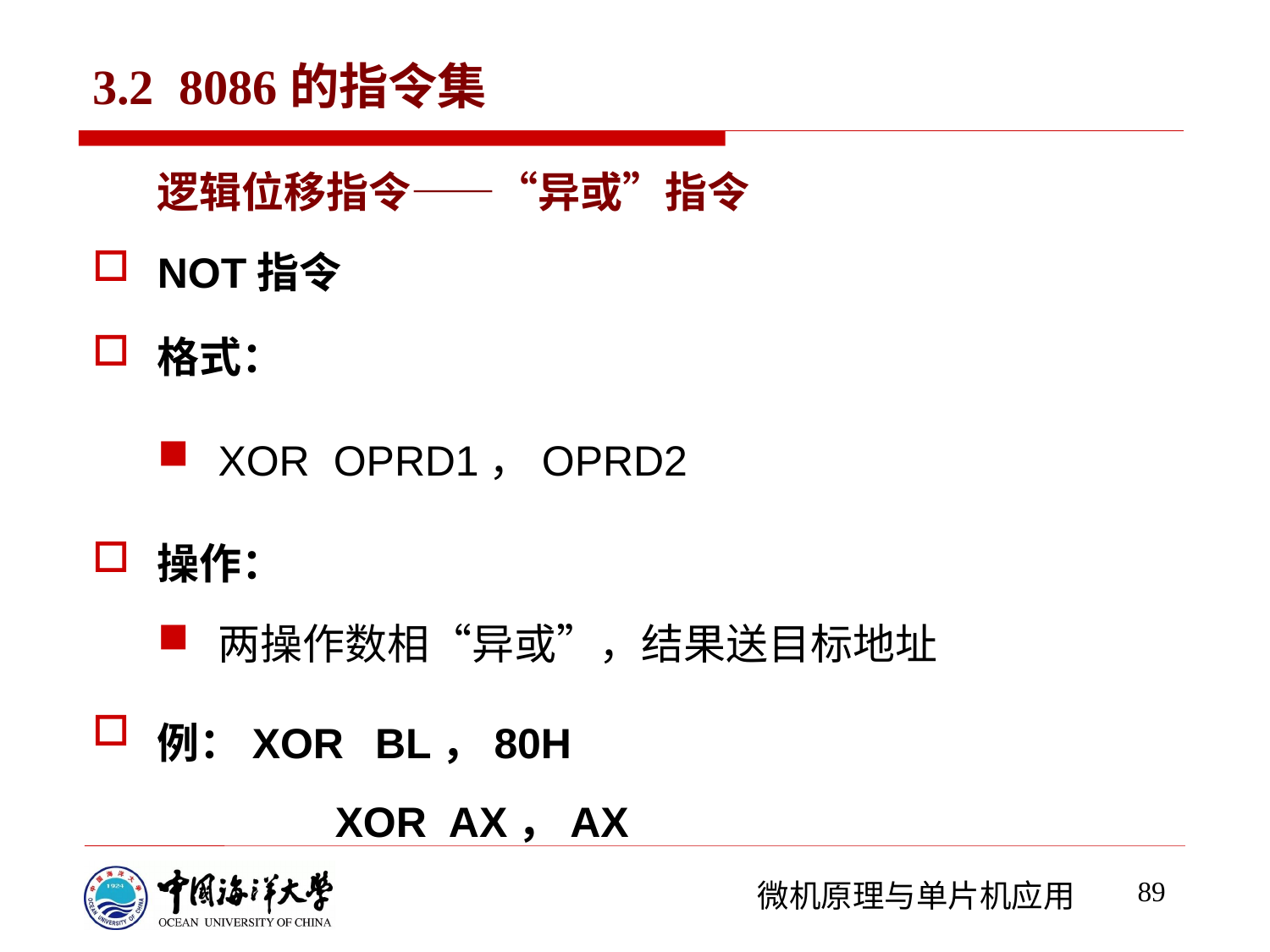

# 3.2  8086的指令集
逻辑位移指令——“异或”指令
NOT指令
格式：
XOR  OPRD1，OPRD2
操作：
两操作数相“异或”，结果送目标地址
例：XOR  BL，80H
               XOR  AX，AX

89